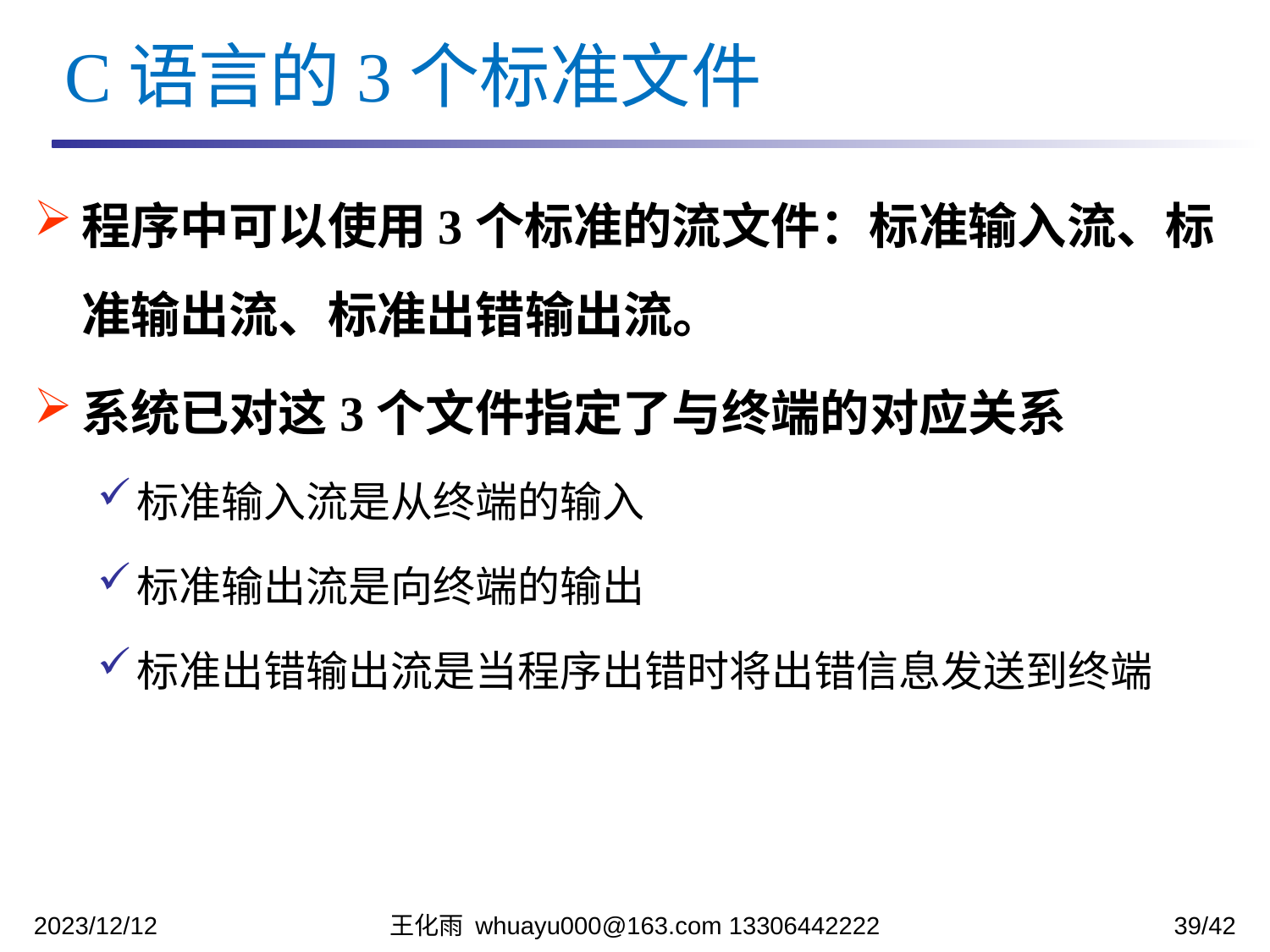

C语言的3个标准文件
程序中可以使用3个标准的流文件：标准输入流、标准输出流、标准出错输出流。
系统已对这3个文件指定了与终端的对应关系
标准输入流是从终端的输入
标准输出流是向终端的输出
标准出错输出流是当程序出错时将出错信息发送到终端
2023/12/12
王化雨 whuayu000@163.com 13306442222
39/42